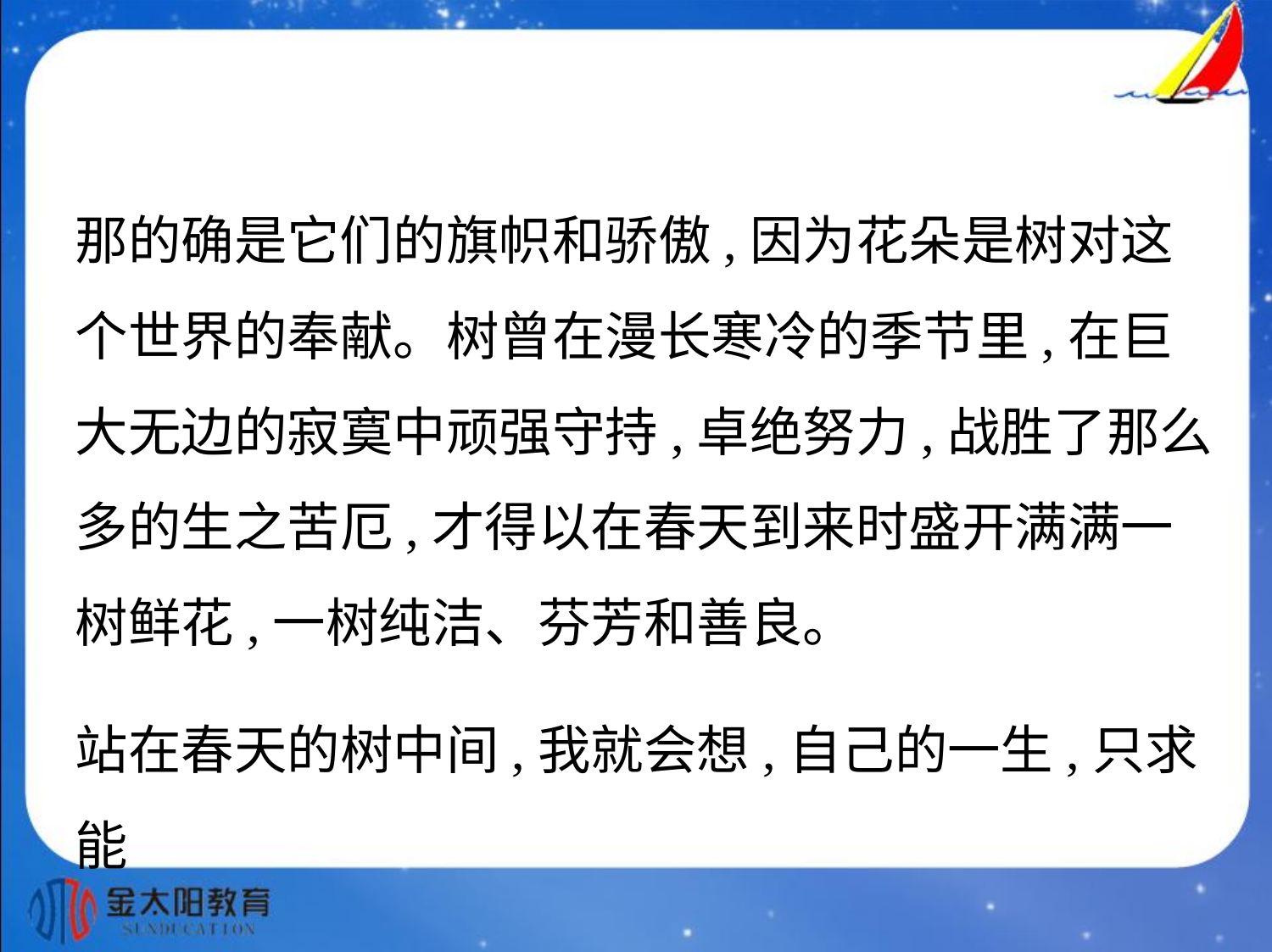

那的确是它们的旗帜和骄傲,因为花朵是树对这
个世界的奉献。树曾在漫长寒冷的季节里,在巨
大无边的寂寞中顽强守持,卓绝努力,战胜了那么
多的生之苦厄,才得以在春天到来时盛开满满一
树鲜花,一树纯洁、芬芳和善良。
站在春天的树中间,我就会想,自己的一生,只求能